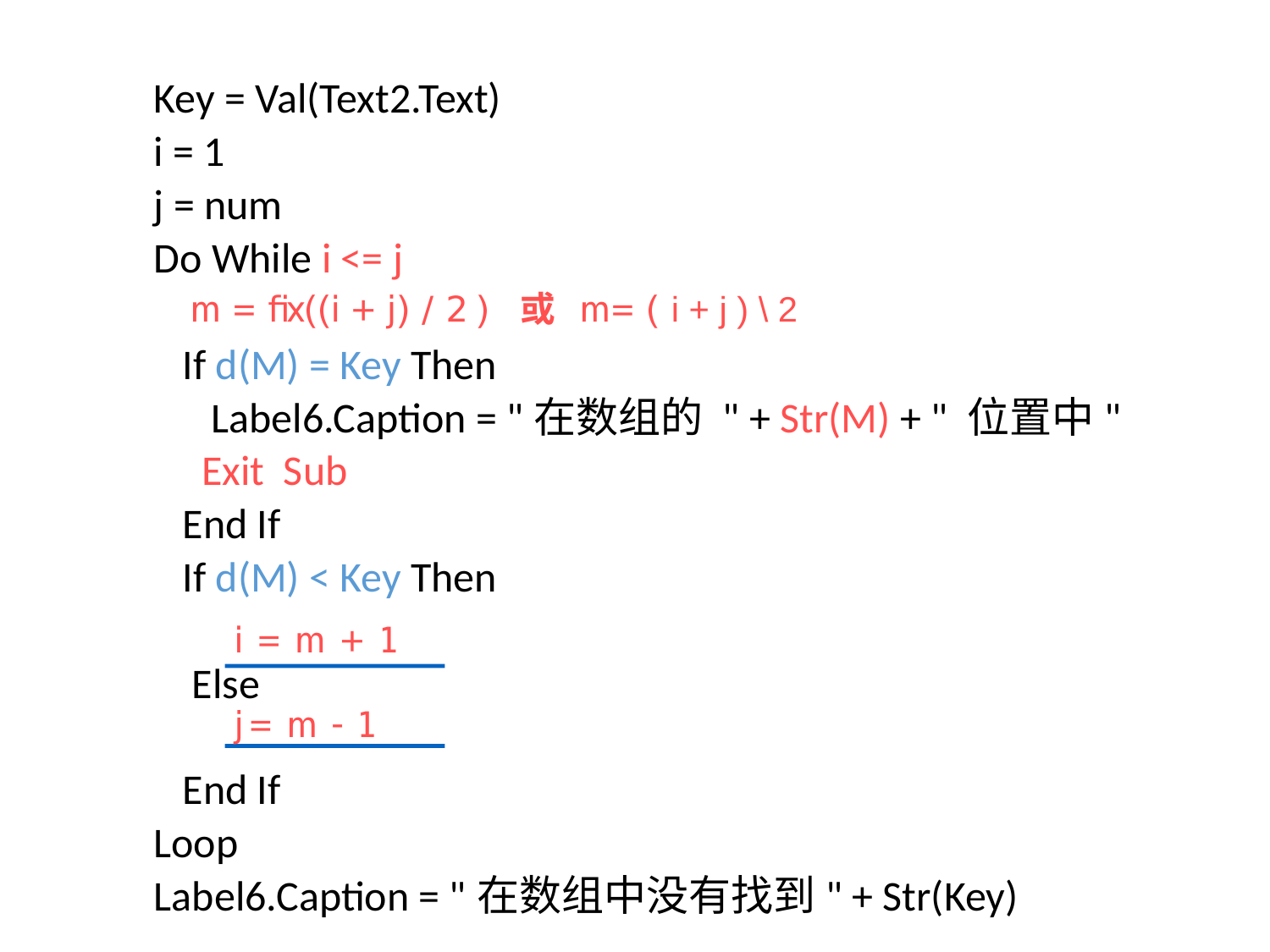

Key = Val(Text2.Text)
i = 1
j = num
Do While i <= j

   If d(M) = Key Then
      Label6.Caption = "在数组的 " + Str(M) + " 位置中"
     Exit  Sub
   End If
   If d(M) < Key Then

    Else

   End If
Loop
Label6.Caption = "在数组中没有找到" + Str(Key)
m = fix((i + j) / 2 )  或  m= ( i + j ) \ 2
i = m + 1

j= m - 1